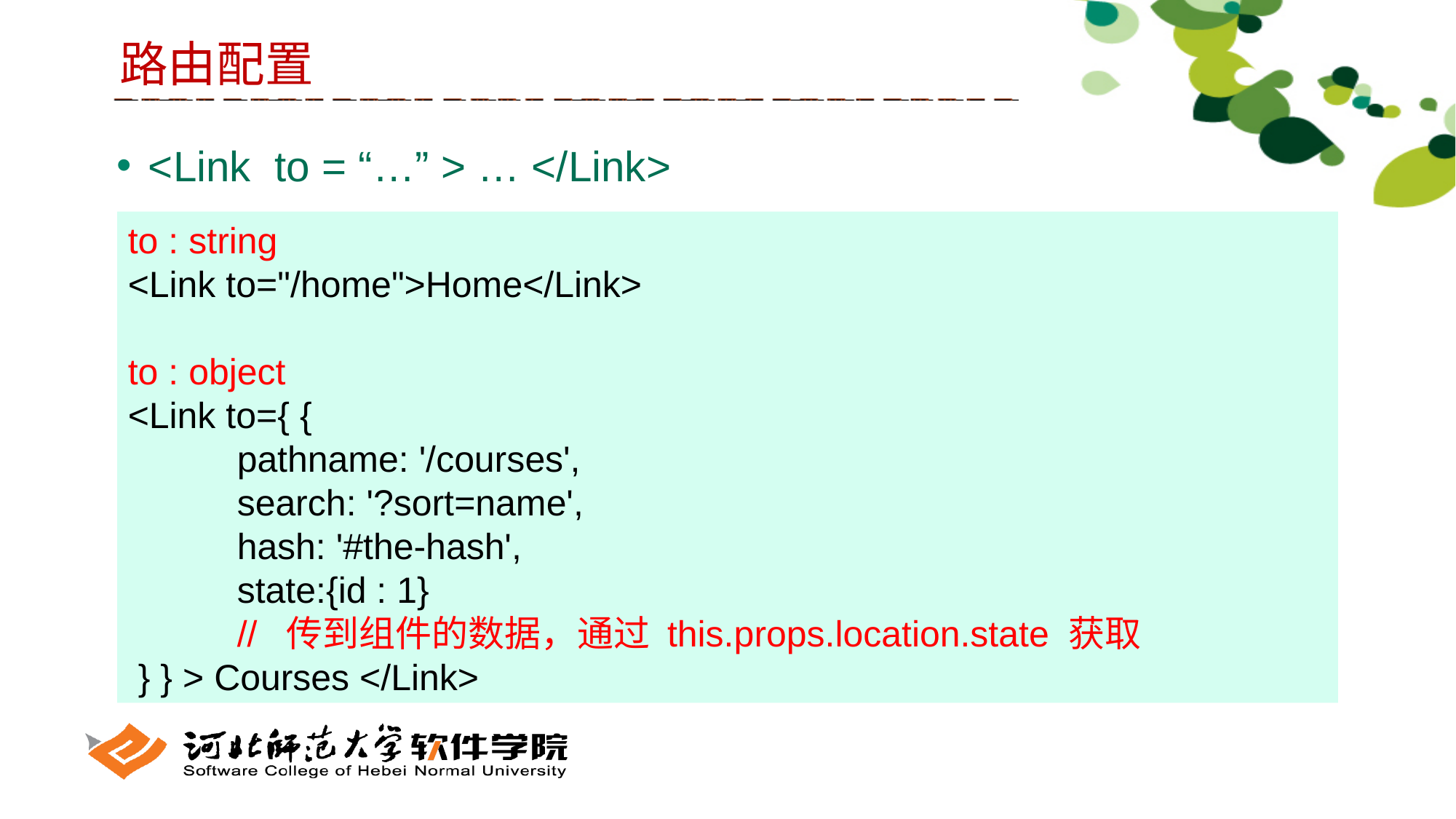

路由配置
 <Link  to = “…” > … </Link>
to : string
<Link to="/home">Home</Link>

to : object
<Link to={ {
	pathname: '/courses',
	search: '?sort=name',
	hash: '#the-hash',
	state:{id : 1}
	//  传到组件的数据，通过 this.props.location.state 获取
 } } > Courses </Link>